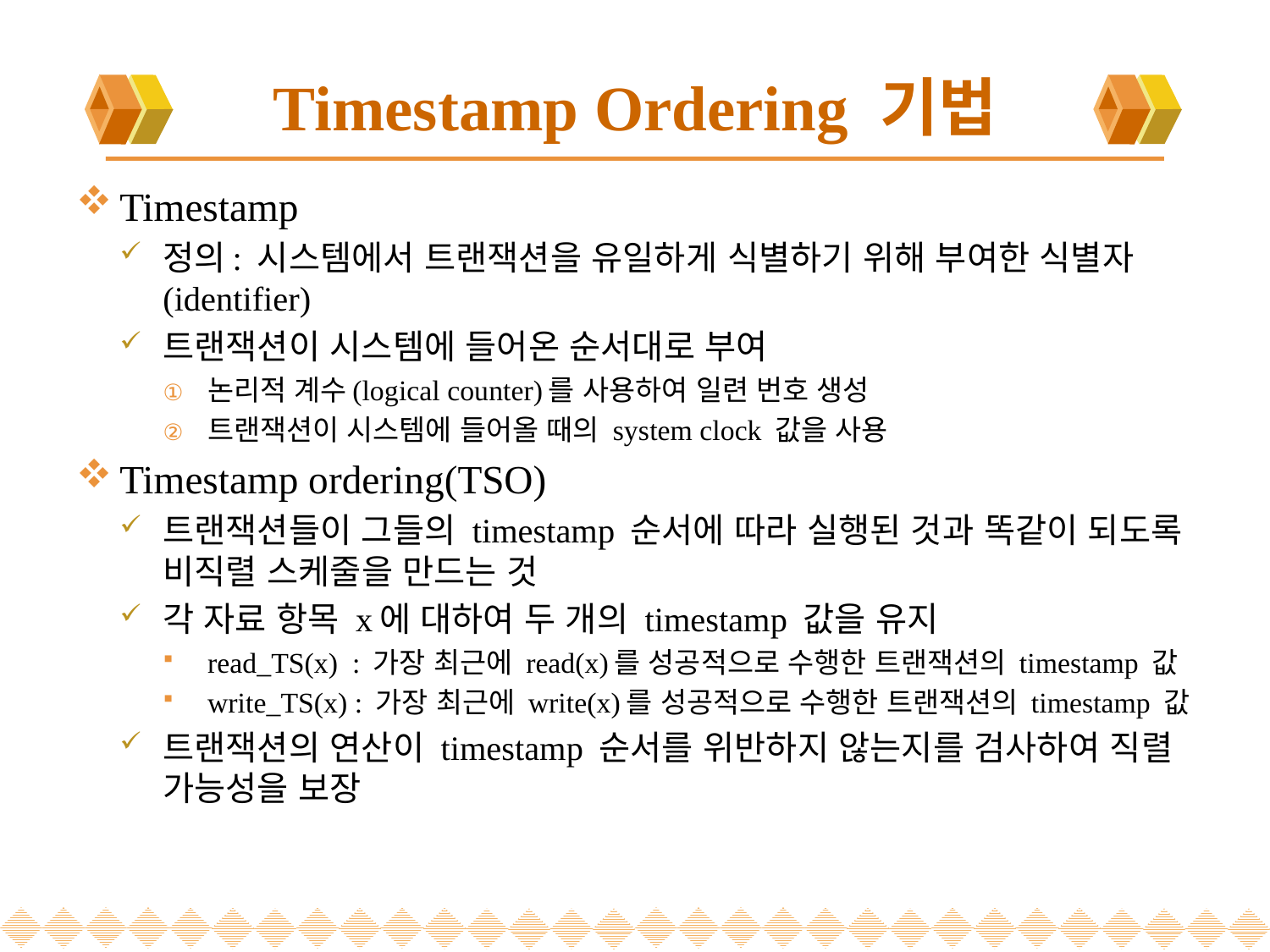

# Timestamp Ordering 기법
Timestamp
정의: 시스템에서 트랜잭션을 유일하게 식별하기 위해 부여한 식별자(identifier)
트랜잭션이 시스템에 들어온 순서대로 부여
논리적 계수(logical counter)를 사용하여 일련 번호 생성
트랜잭션이 시스템에 들어올 때의 system clock 값을 사용
Timestamp ordering(TSO)
트랜잭션들이 그들의 timestamp 순서에 따라 실행된 것과 똑같이 되도록 비직렬 스케줄을 만드는 것
각 자료 항목 x에 대하여 두 개의 timestamp 값을 유지
read_TS(x)  : 가장 최근에 read(x)를 성공적으로 수행한 트랜잭션의 timestamp 값
write_TS(x) : 가장 최근에 write(x)를 성공적으로 수행한 트랜잭션의 timestamp 값
트랜잭션의 연산이 timestamp 순서를 위반하지 않는지를 검사하여 직렬 가능성을 보장